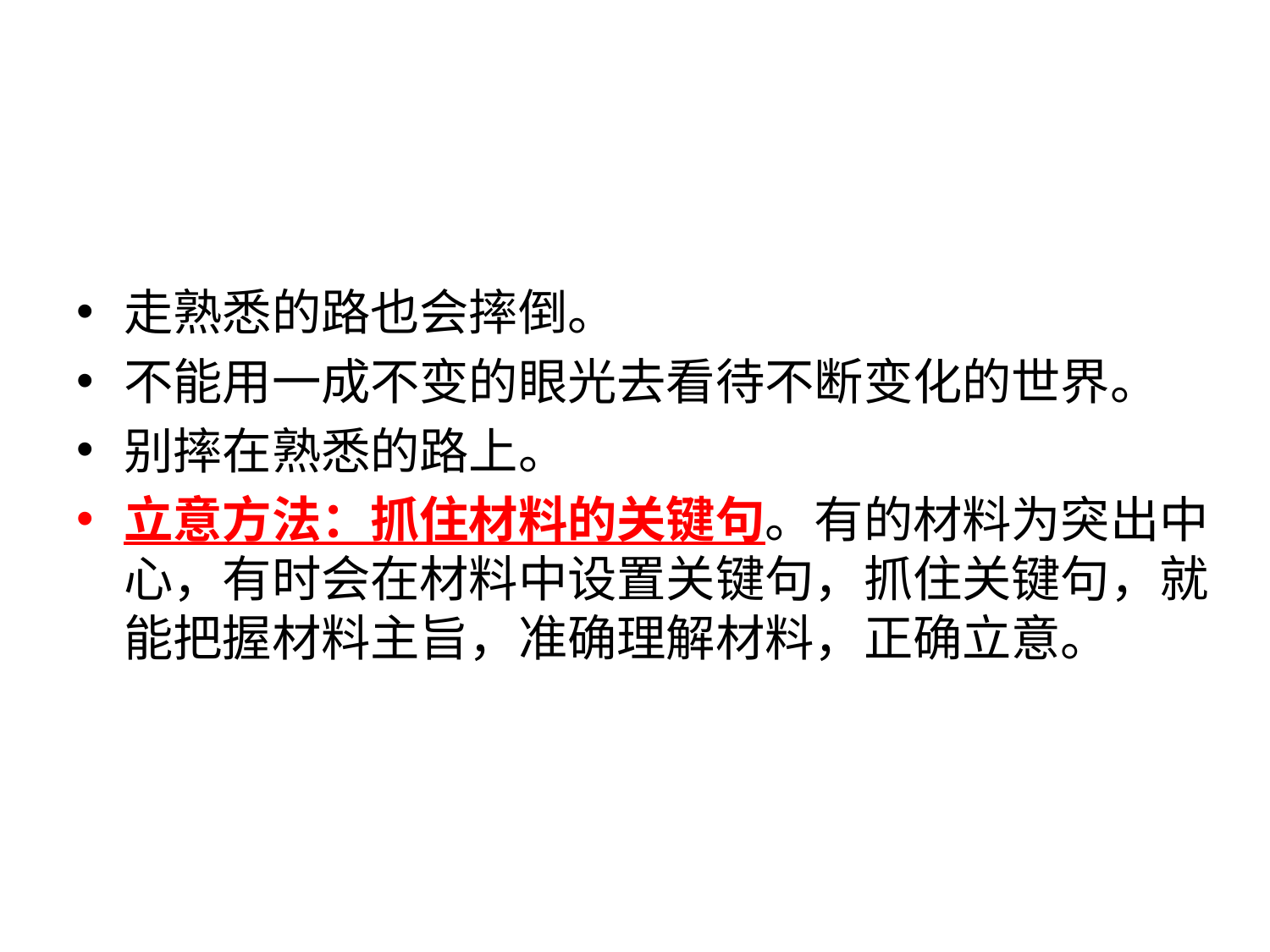

#
走熟悉的路也会摔倒。
不能用一成不变的眼光去看待不断变化的世界。
别摔在熟悉的路上。
立意方法：抓住材料的关键句。有的材料为突出中心，有时会在材料中设置关键句，抓住关键句，就能把握材料主旨，准确理解材料，正确立意。